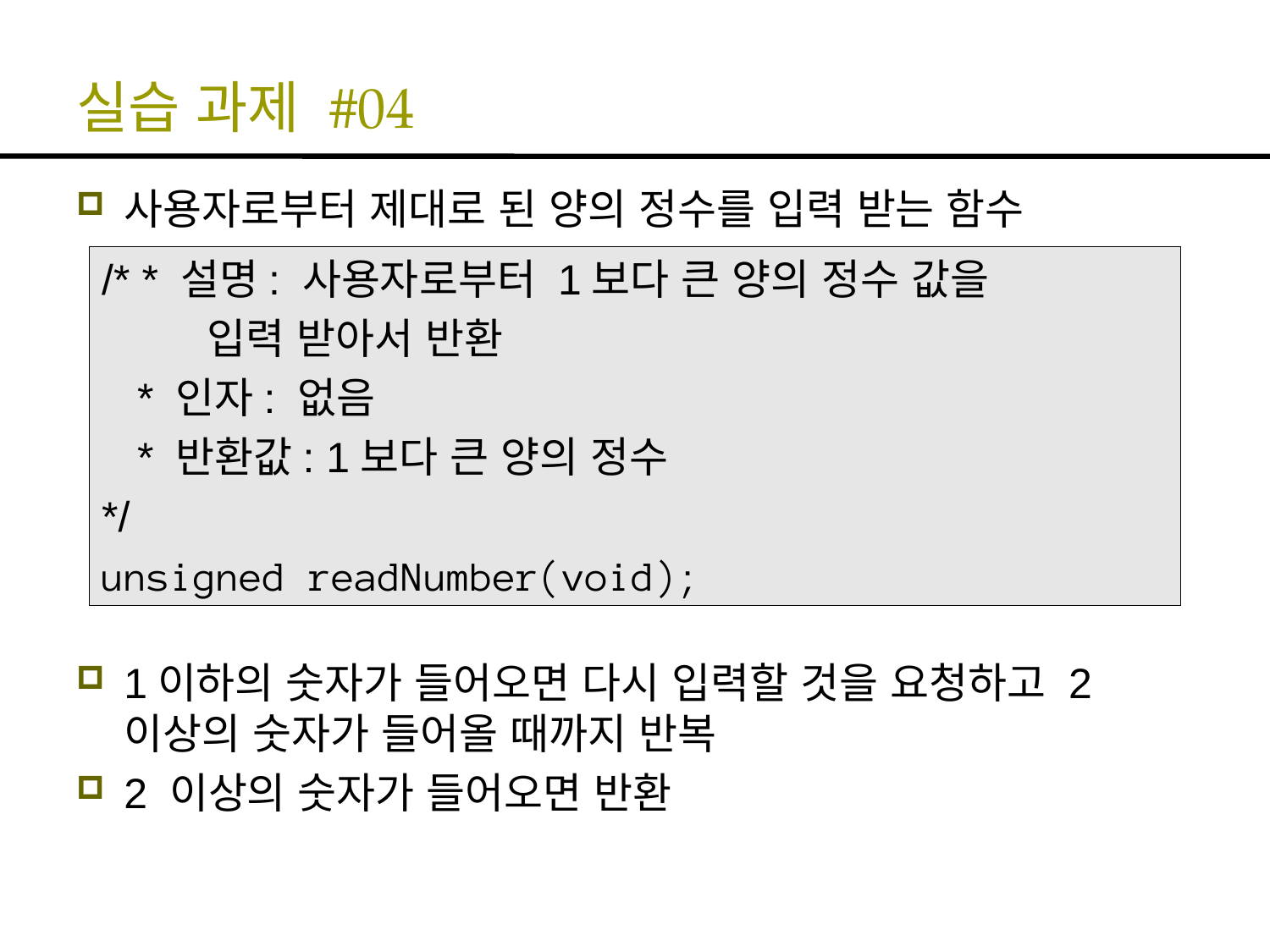

# 실습 과제 #04
사용자로부터 제대로 된 양의 정수를 입력 받는 함수

1이하의 숫자가 들어오면 다시 입력할 것을 요청하고 2 이상의 숫자가 들어올 때까지 반복
2 이상의 숫자가 들어오면 반환

/* * 설명: 사용자로부터 1보다 큰 양의 정수 값을
        입력 받아서 반환
   * 인자: 없음
   * 반환값: 1보다 큰 양의 정수
*/
unsigned readNumber(void);